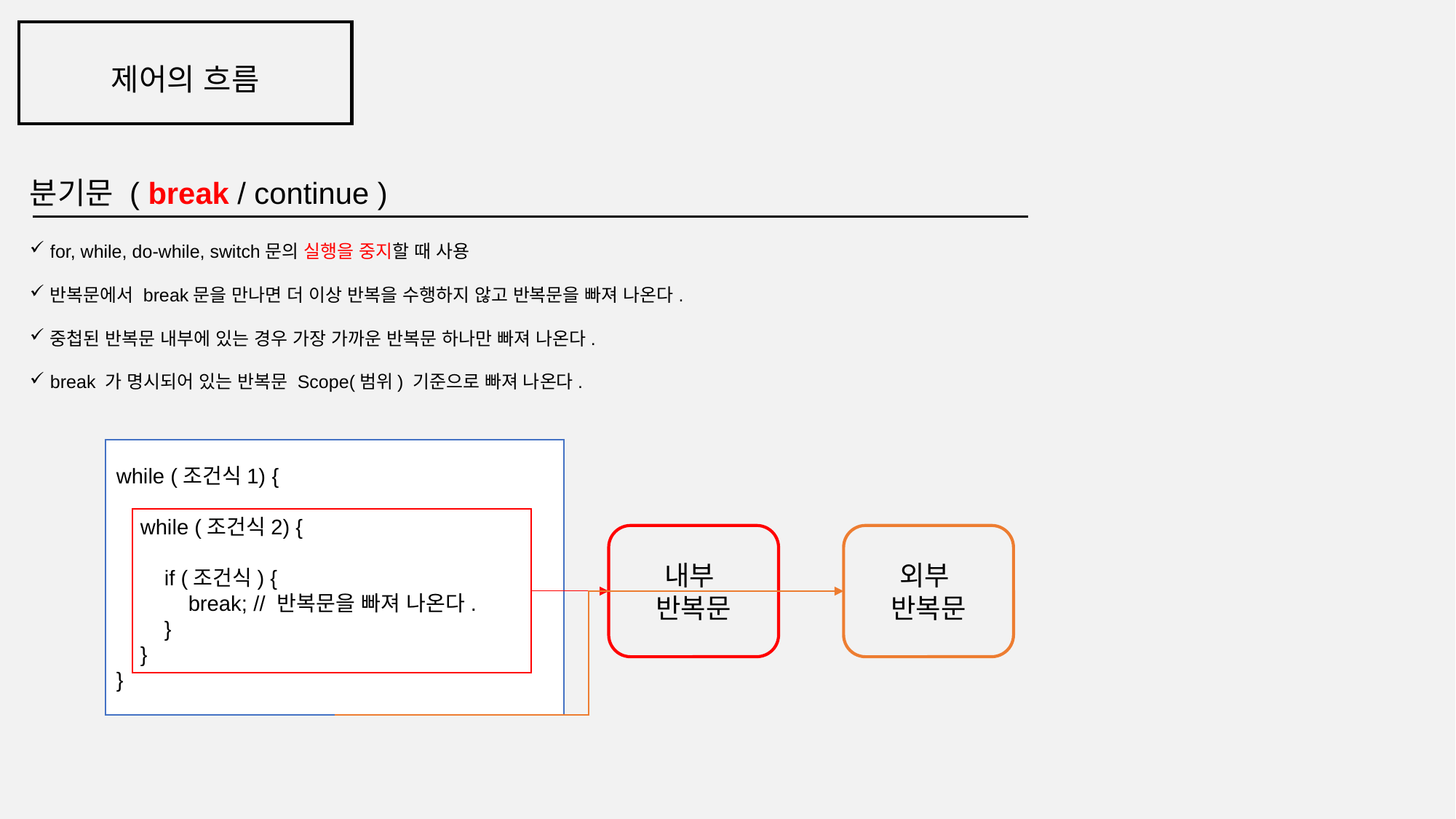

제어의 흐름
분기문 ( break / continue )
for, while, do-while, switch문의 실행을 중지할 때 사용

반복문에서 break문을 만나면 더 이상 반복을 수행하지 않고 반복문을 빠져 나온다.

중첩된 반복문 내부에 있는 경우 가장 가까운 반복문 하나만 빠져 나온다.

break 가 명시되어 있는 반복문 Scope(범위) 기준으로 빠져 나온다.

while (조건식1) {

    while (조건식2) {

        if (조건식) {
            break; // 반복문을 빠져 나온다.
        }
    }
}

내부
반복문
외부
반복문